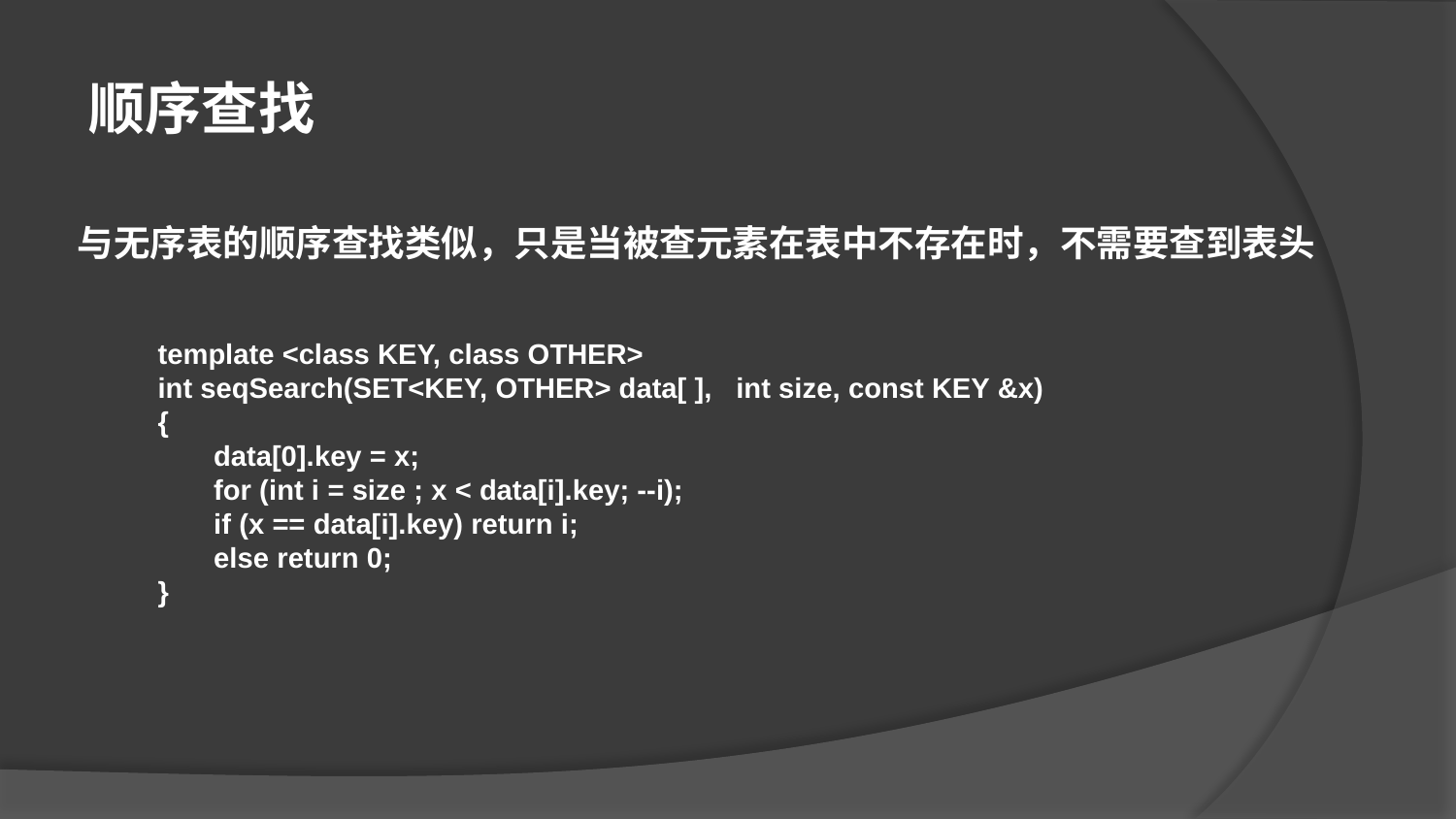

顺序查找
与无序表的顺序查找类似，只是当被查元素在表中不存在时，不需要查到表头
template <class KEY, class OTHER>
int seqSearch(SET<KEY, OTHER> data[ ],   int size, const KEY &x)
{
       data[0].key = x;
       for (int i = size ; x < data[i].key; --i);
       if (x == data[i].key) return i;
       else return 0;
}